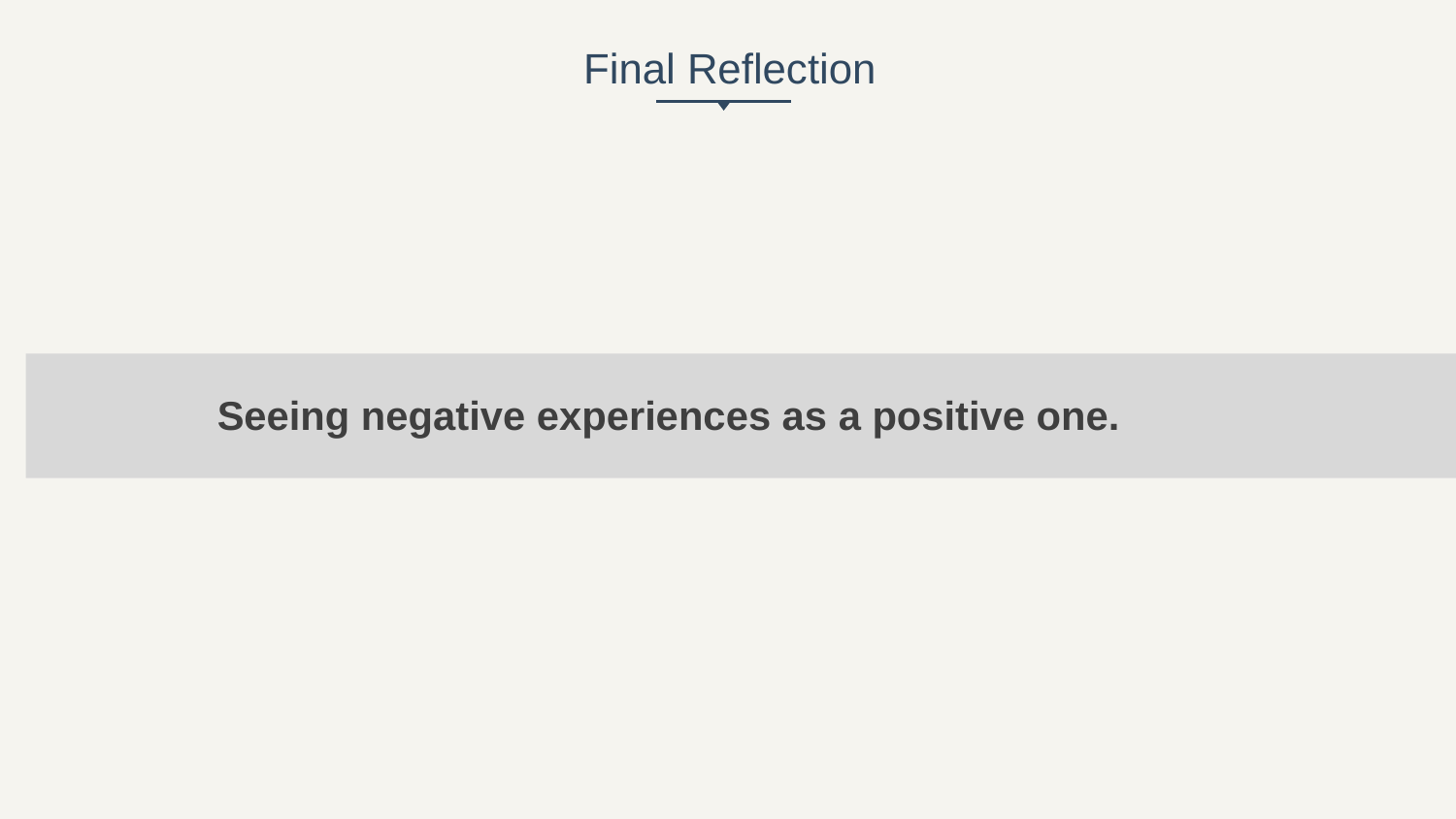

Final Reflection

Seeing negative experiences as a positive one.

延迟符号